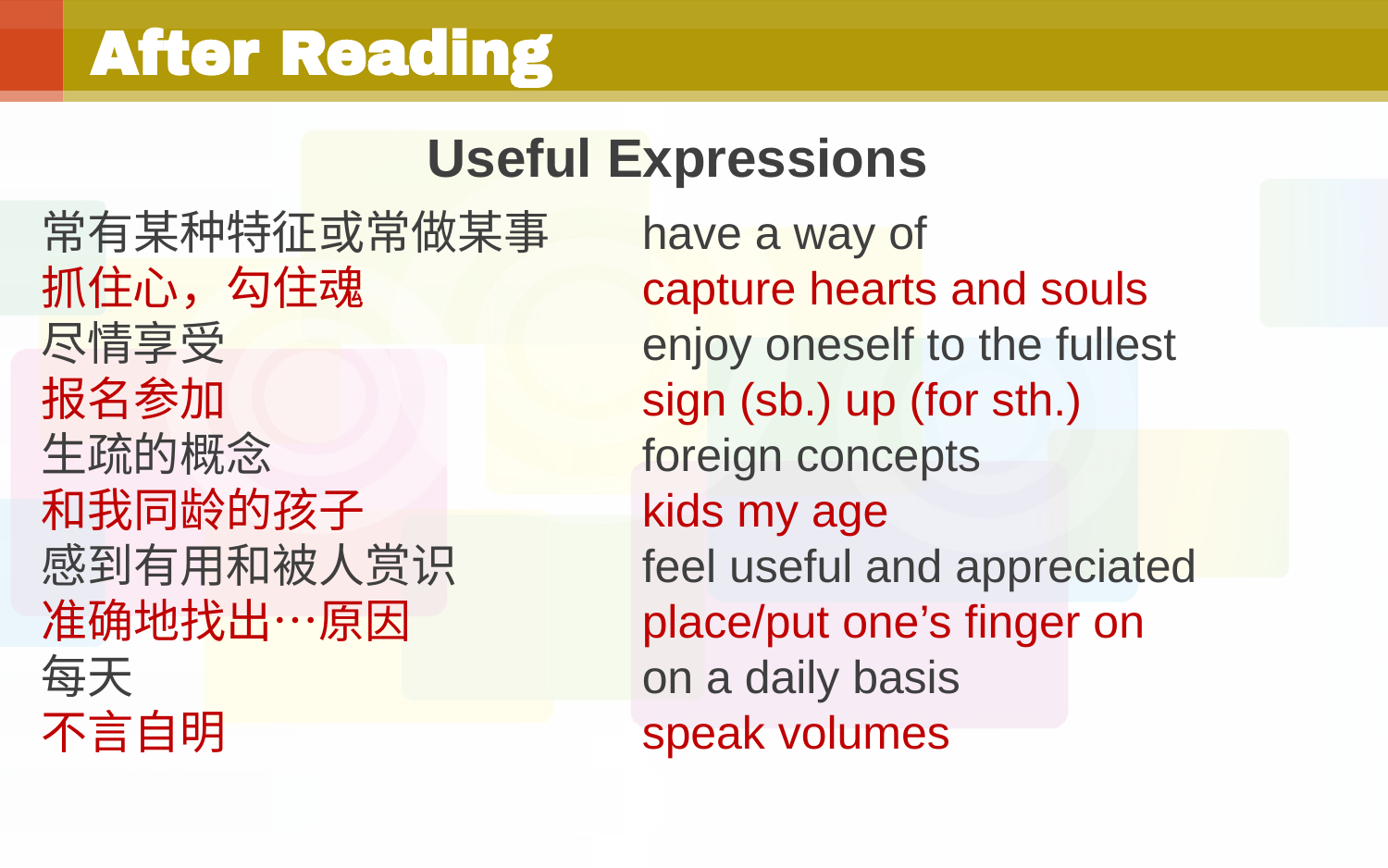

# After Reading
Useful Expressions
常有某种特征或常做某事
抓住心，勾住魂
尽情享受
报名参加
生疏的概念
和我同龄的孩子
感到有用和被人赏识
准确地找出…原因
每天
不言自明
have a way of
capture hearts and souls
enjoy oneself to the fullest
sign (sb.) up (for sth.)
foreign concepts
kids my age
feel useful and appreciated
place/put one’s finger on
on a daily basis
speak volumes